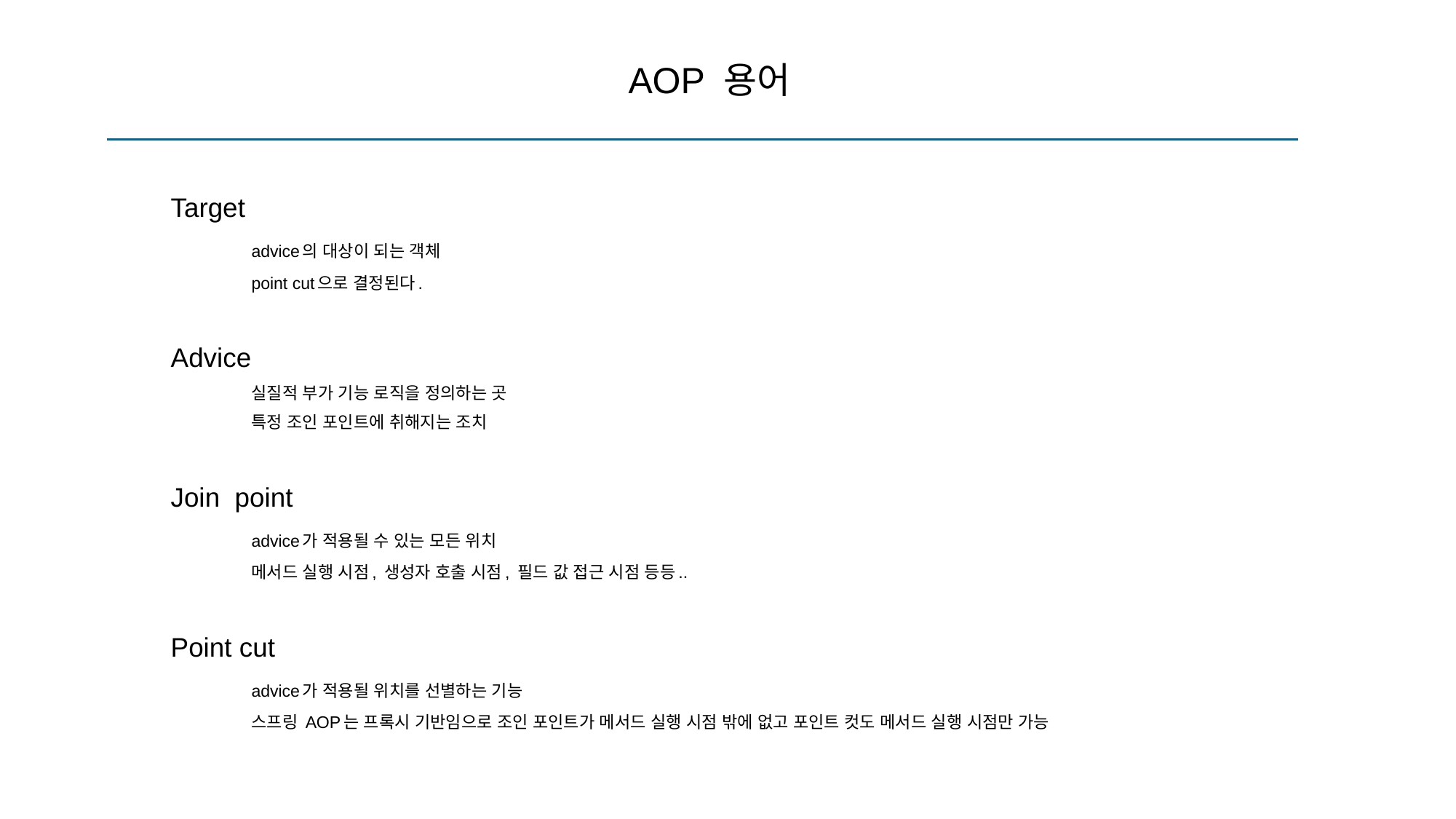

AOP 용어
Target
	advice의 대상이 되는 객체
	point cut으로 결정된다.

Advice
	실질적 부가 기능 로직을 정의하는 곳
	특정 조인 포인트에 취해지는 조치

Join  point
	advice가 적용될 수 있는 모든 위치
	메서드 실행 시점, 생성자 호출 시점, 필드 값 접근 시점 등등..

Point cut
	advice가 적용될 위치를 선별하는 기능
	스프링 AOP는 프록시 기반임으로 조인 포인트가 메서드 실행 시점 밖에 없고 포인트 컷도 메서드 실행 시점만 가능